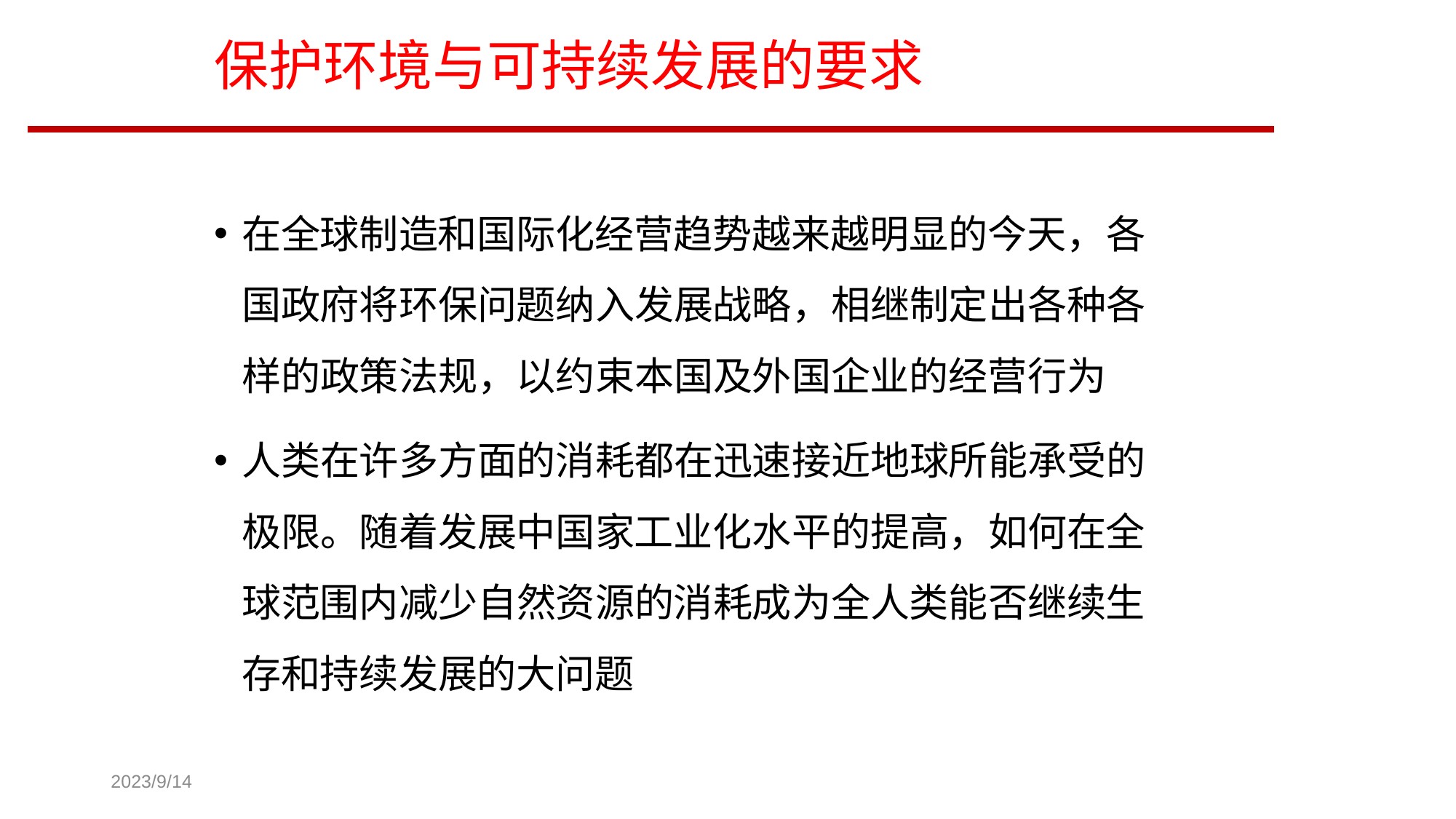

# 保护环境与可持续发展的要求

在全球制造和国际化经营趋势越来越明显的今天，各国政府将环保问题纳入发展战略，相继制定出各种各样的政策法规，以约束本国及外国企业的经营行为
人类在许多方面的消耗都在迅速接近地球所能承受的极限。随着发展中国家工业化水平的提高，如何在全球范围内减少自然资源的消耗成为全人类能否继续生存和持续发展的大问题
2023/9/14